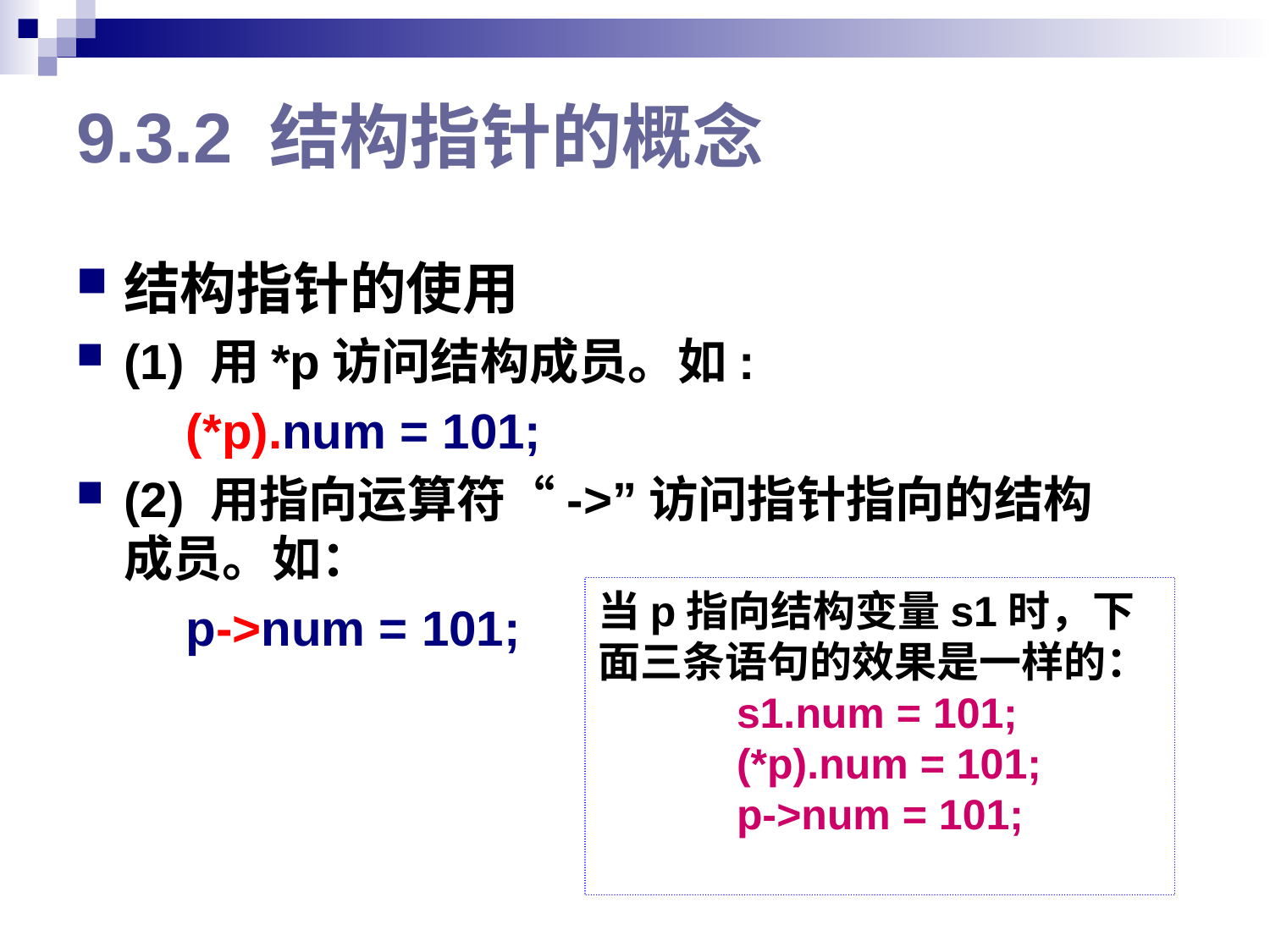

# 9.3.2 结构指针的概念
结构指针的使用
(1) 用*p访问结构成员。如:
        (*p).num = 101;
(2) 用指向运算符“->”访问指针指向的结构成员。如：
        p->num = 101;

当p指向结构变量s1时，下面三条语句的效果是一样的：
 s1.num = 101;
 (*p).num = 101;
 p->num = 101;